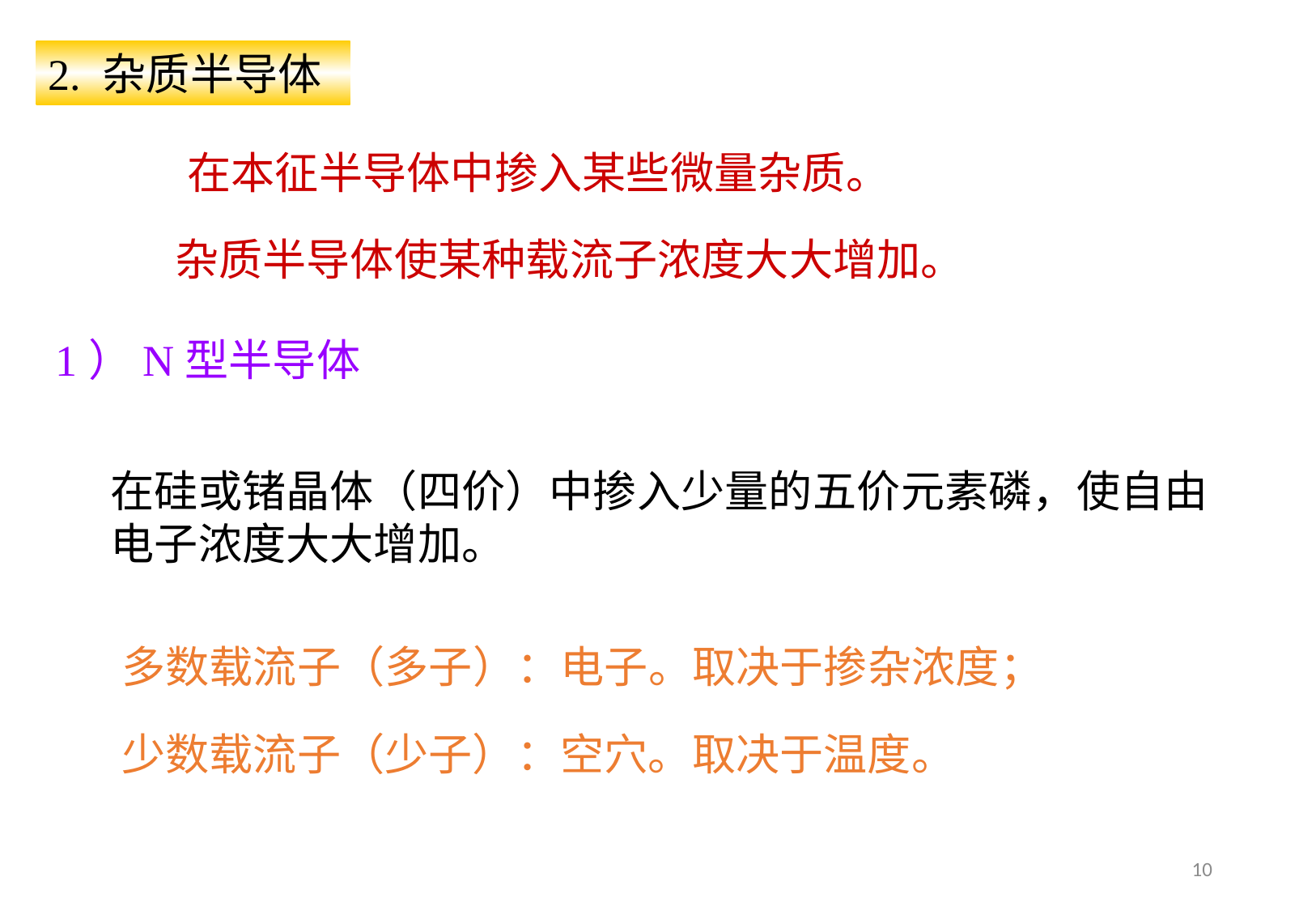

2. 杂质半导体
在本征半导体中掺入某些微量杂质。
杂质半导体使某种载流子浓度大大增加。
1）N型半导体
在硅或锗晶体（四价）中掺入少量的五价元素磷，使自由电子浓度大大增加。
多数载流子（多子）：电子。取决于掺杂浓度；
少数载流子（少子）：空穴。取决于温度。
10